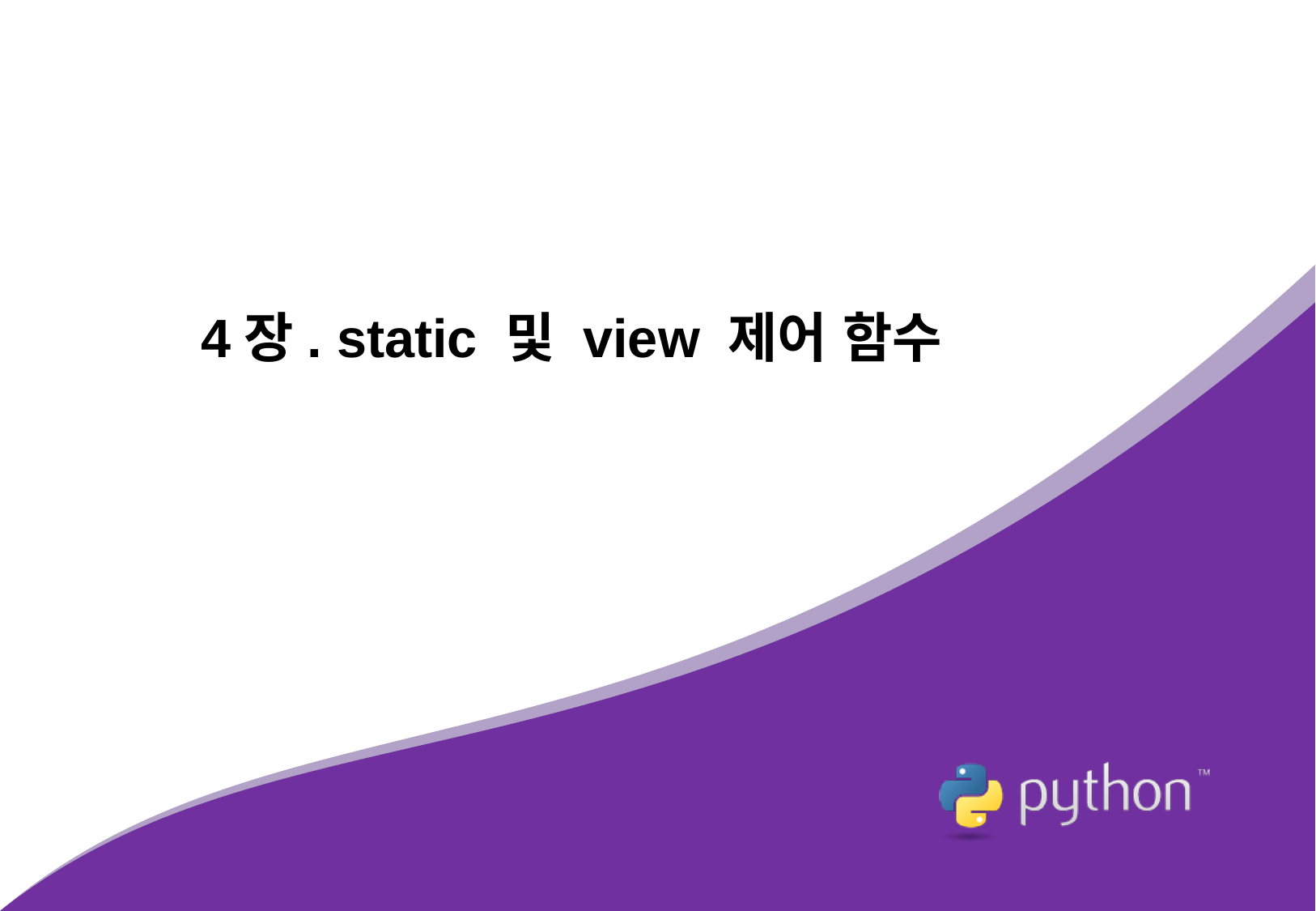

# 4장. static 및 view 제어 함수